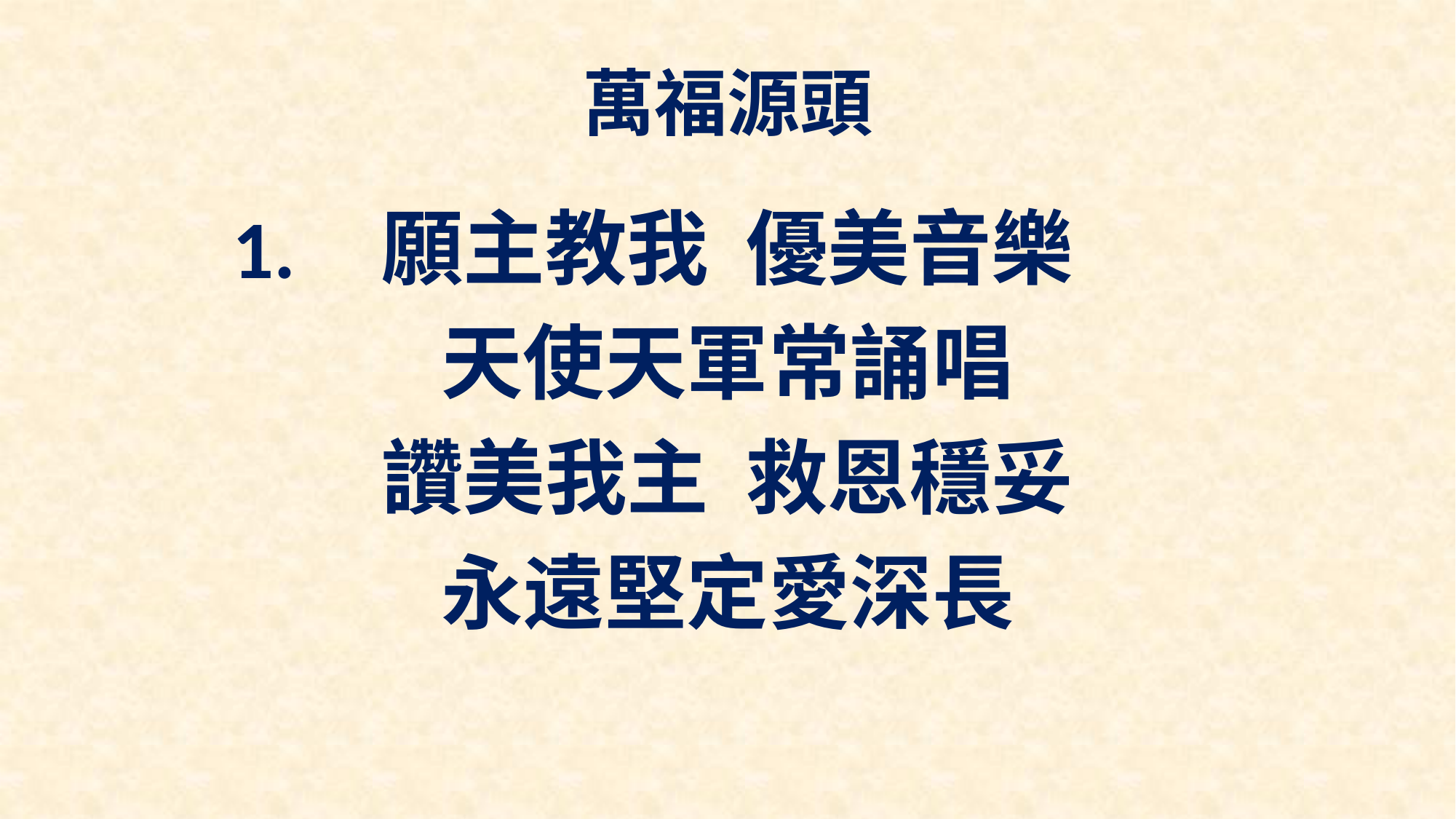

# 萬福源頭
願主教我  優美音樂
天使天軍常誦唱
讚美我主  救恩穩妥
永遠堅定愛深長
1.